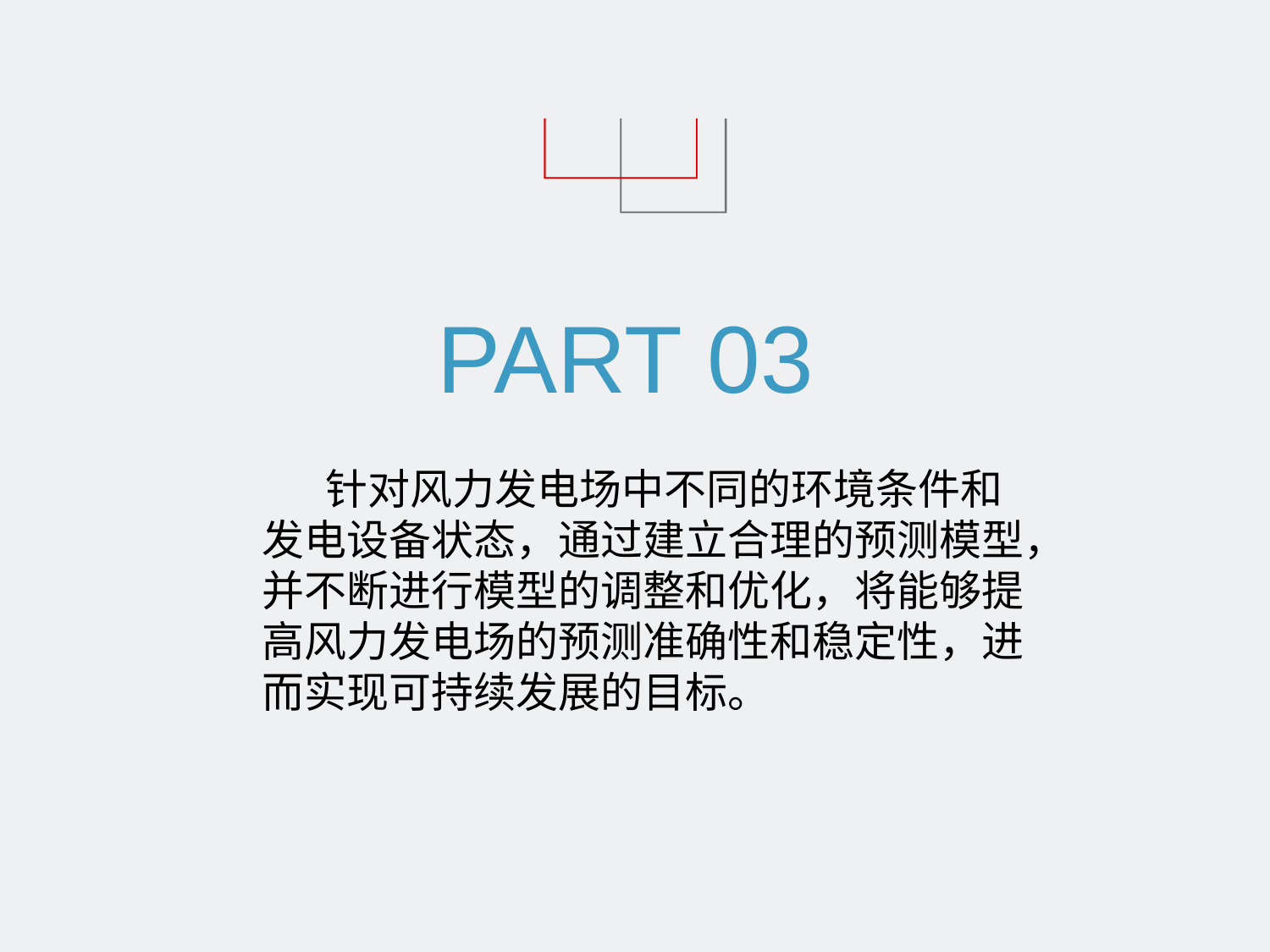

PART 03
针对风力发电场中不同的环境条件和发电设备状态，通过建立合理的预测模型，并不断进行模型的调整和优化，将能够提高风力发电场的预测准确性和稳定性，进而实现可持续发展的目标。